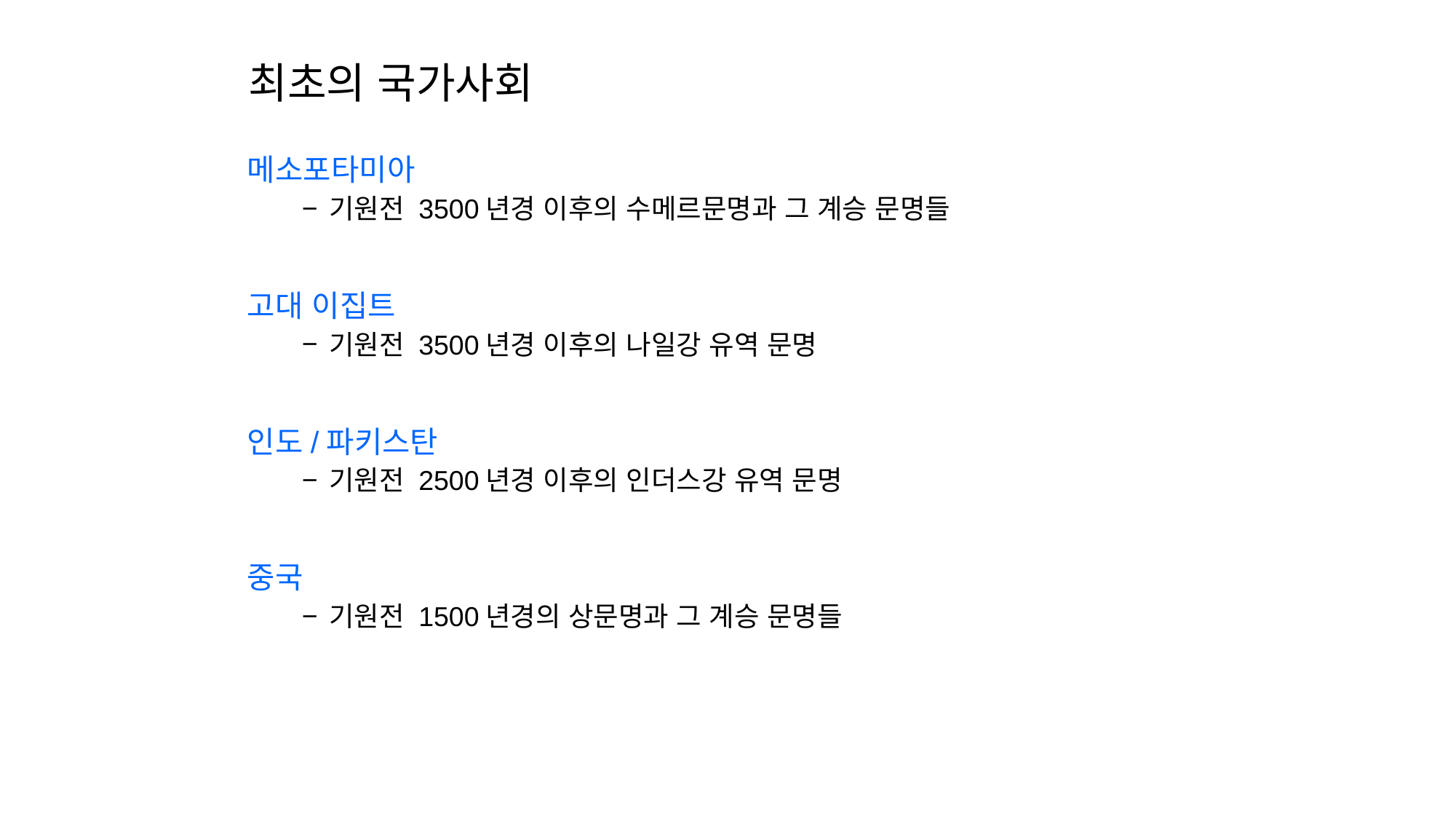

최초의 국가사회
메소포타미아
기원전 3500년경 이후의 수메르문명과 그 계승 문명들

고대 이집트
기원전 3500년경 이후의 나일강 유역 문명

인도/파키스탄
기원전 2500년경 이후의 인더스강 유역 문명

중국
기원전 1500년경의 상문명과 그 계승 문명들